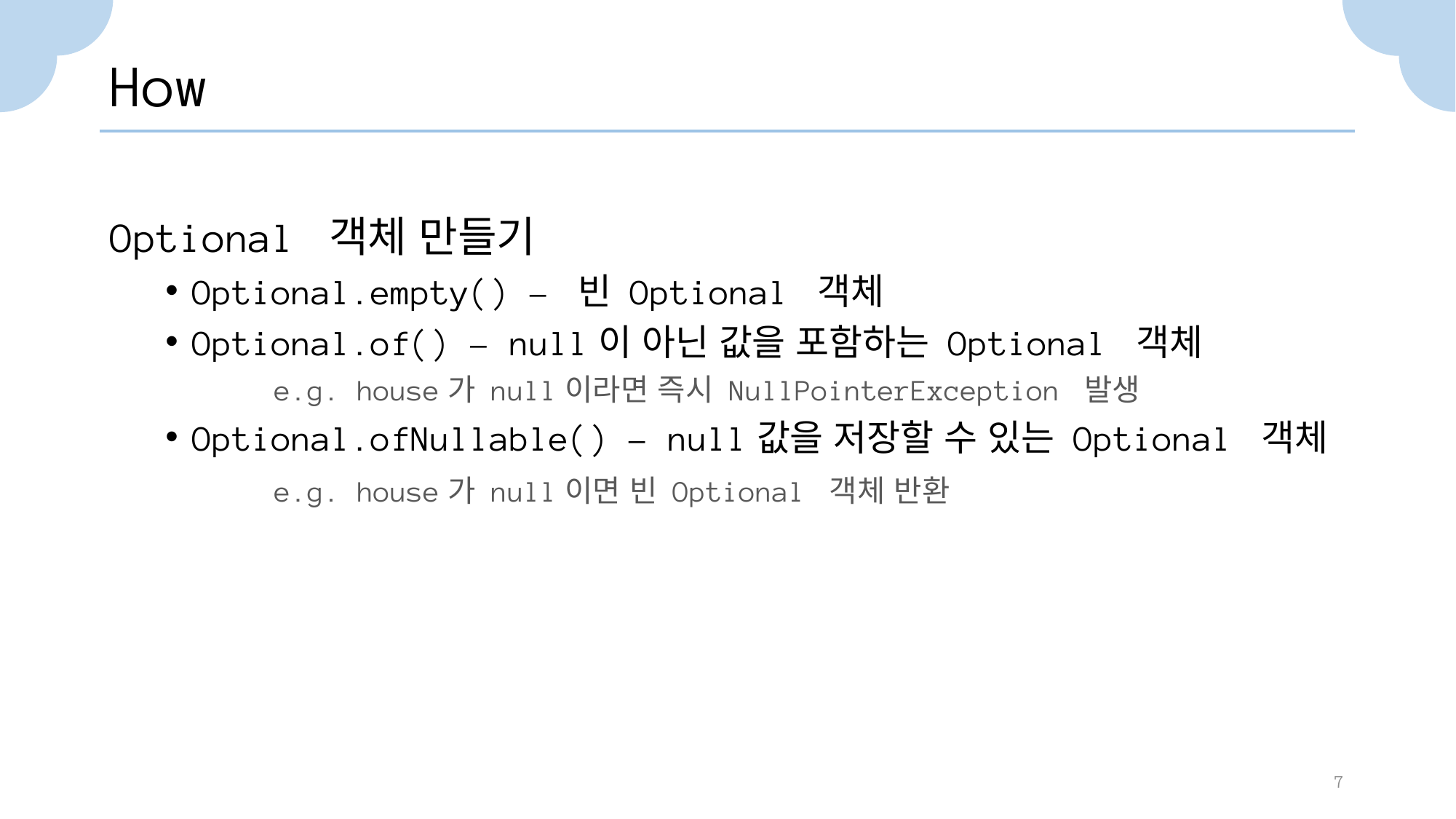

# How
Optional 객체 만들기
Optional.empty() – 빈 Optional 객체
Optional.of() – null이 아닌 값을 포함하는 Optional 객체
	e.g. house가 null이라면 즉시 NullPointerException 발생
Optional.ofNullable() – null값을 저장할 수 있는 Optional 객체
	e.g. house가 null이면 빈 Optional 객체 반환
7